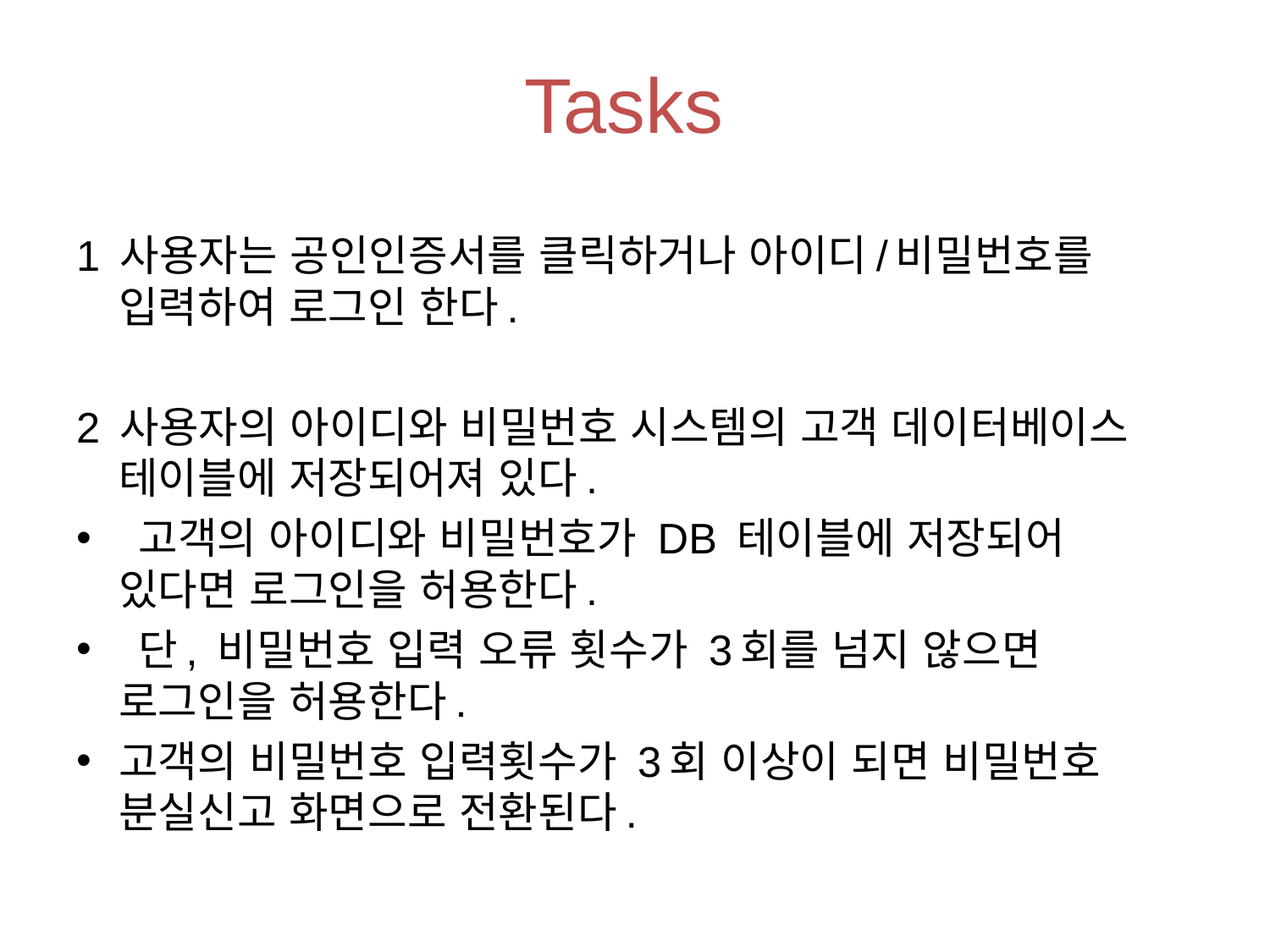

# Tasks
1 사용자는 공인인증서를 클릭하거나 아이디/비밀번호를 입력하여 로그인 한다.

2 사용자의 아이디와 비밀번호 시스템의 고객 데이터베이스 테이블에 저장되어져 있다.
 고객의 아이디와 비밀번호가 DB 테이블에 저장되어 있다면 로그인을 허용한다.
 단, 비밀번호 입력 오류 횟수가 3회를 넘지 않으면 로그인을 허용한다.
고객의 비밀번호 입력횟수가 3회 이상이 되면 비밀번호 분실신고 화면으로 전환된다.